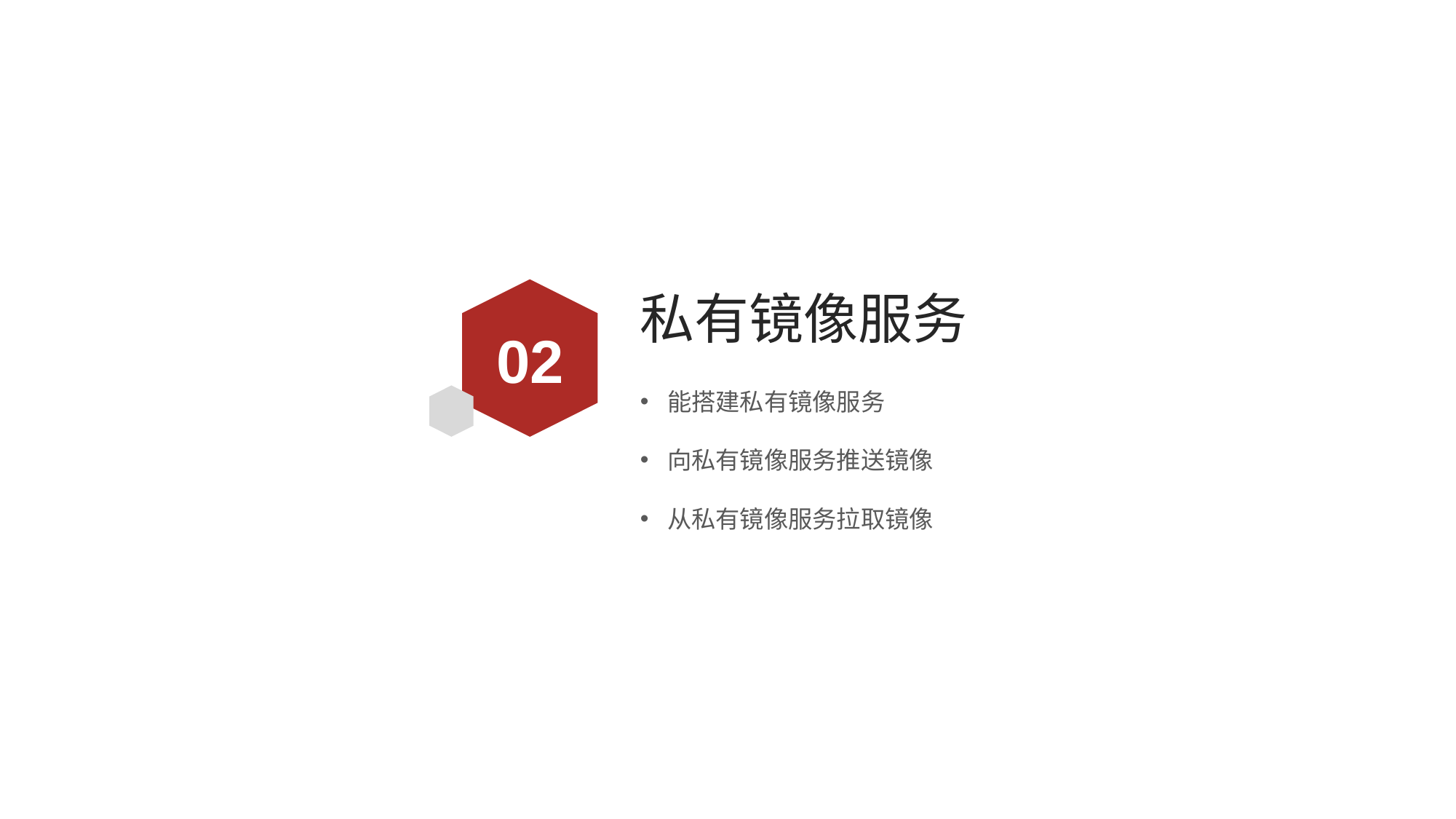

# 私有镜像服务
02
能搭建私有镜像服务
向私有镜像服务推送镜像
从私有镜像服务拉取镜像